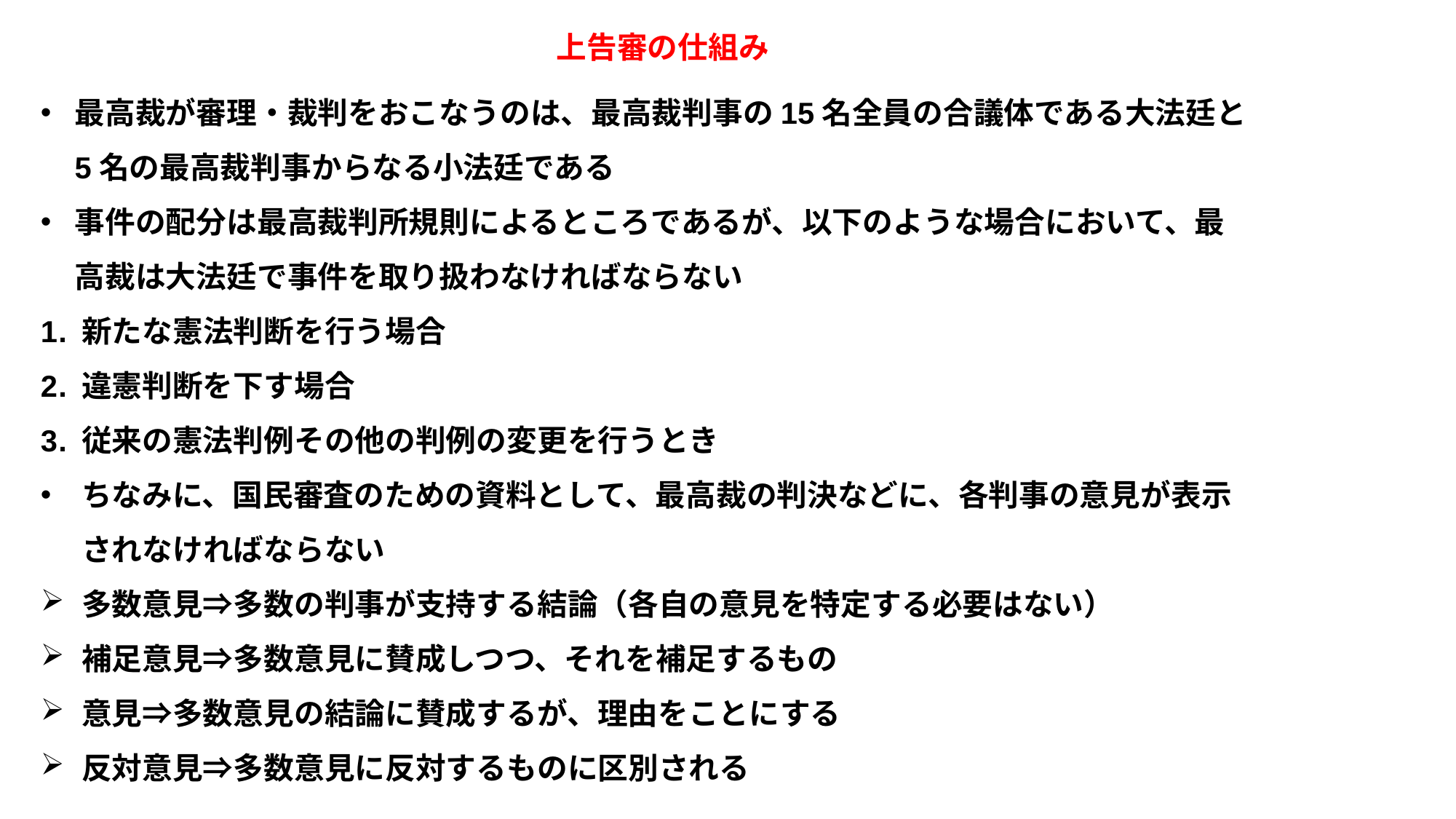

上告審の仕組み
最高裁が審理・裁判をおこなうのは、最高裁判事の15名全員の合議体である大法廷と5名の最高裁判事からなる小法廷である
事件の配分は最高裁判所規則によるところであるが、以下のような場合において、最高裁は大法廷で事件を取り扱わなければならない
新たな憲法判断を行う場合
違憲判断を下す場合
従来の憲法判例その他の判例の変更を行うとき
ちなみに、国民審査のための資料として、最高裁の判決などに、各判事の意見が表示されなければならない
多数意見⇒多数の判事が支持する結論（各自の意見を特定する必要はない）
補足意見⇒多数意見に賛成しつつ、それを補足するもの
意見⇒多数意見の結論に賛成するが、理由をことにする
反対意見⇒多数意見に反対するものに区別される